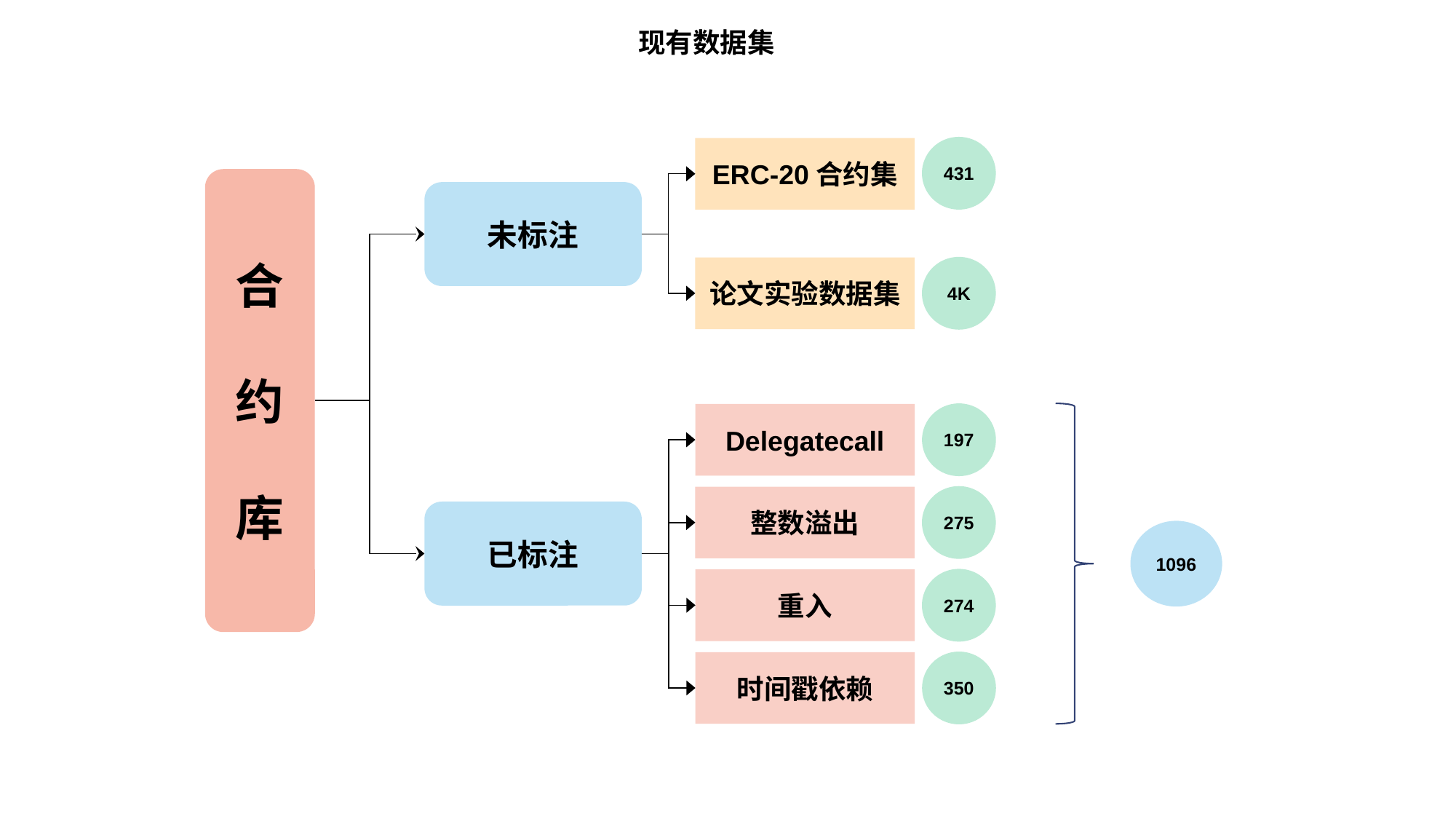

现有数据集
431
ERC-20合约集
合

约

库
未标注
4K
论文实验数据集
197
Delegatecall

275
整数溢出
已标注
1096
274
重入
350
时间戳依赖